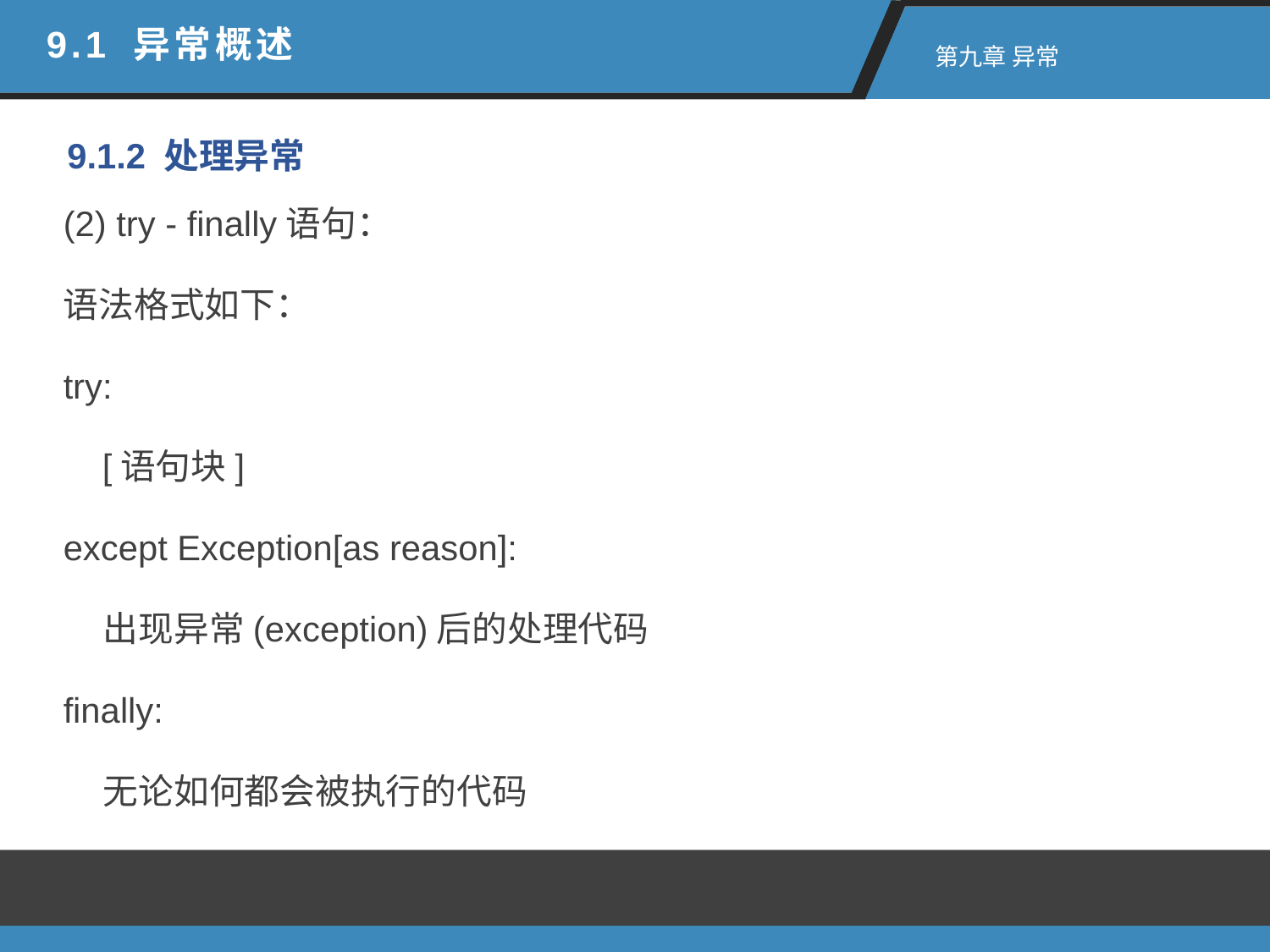

9.1 异常概述
  第九章 异常
9.1.2 处理异常
(2) try - finally语句：
语法格式如下：
try:
    [语句块]
except Exception[as reason]:
    出现异常(exception)后的处理代码
finally:
    无论如何都会被执行的代码